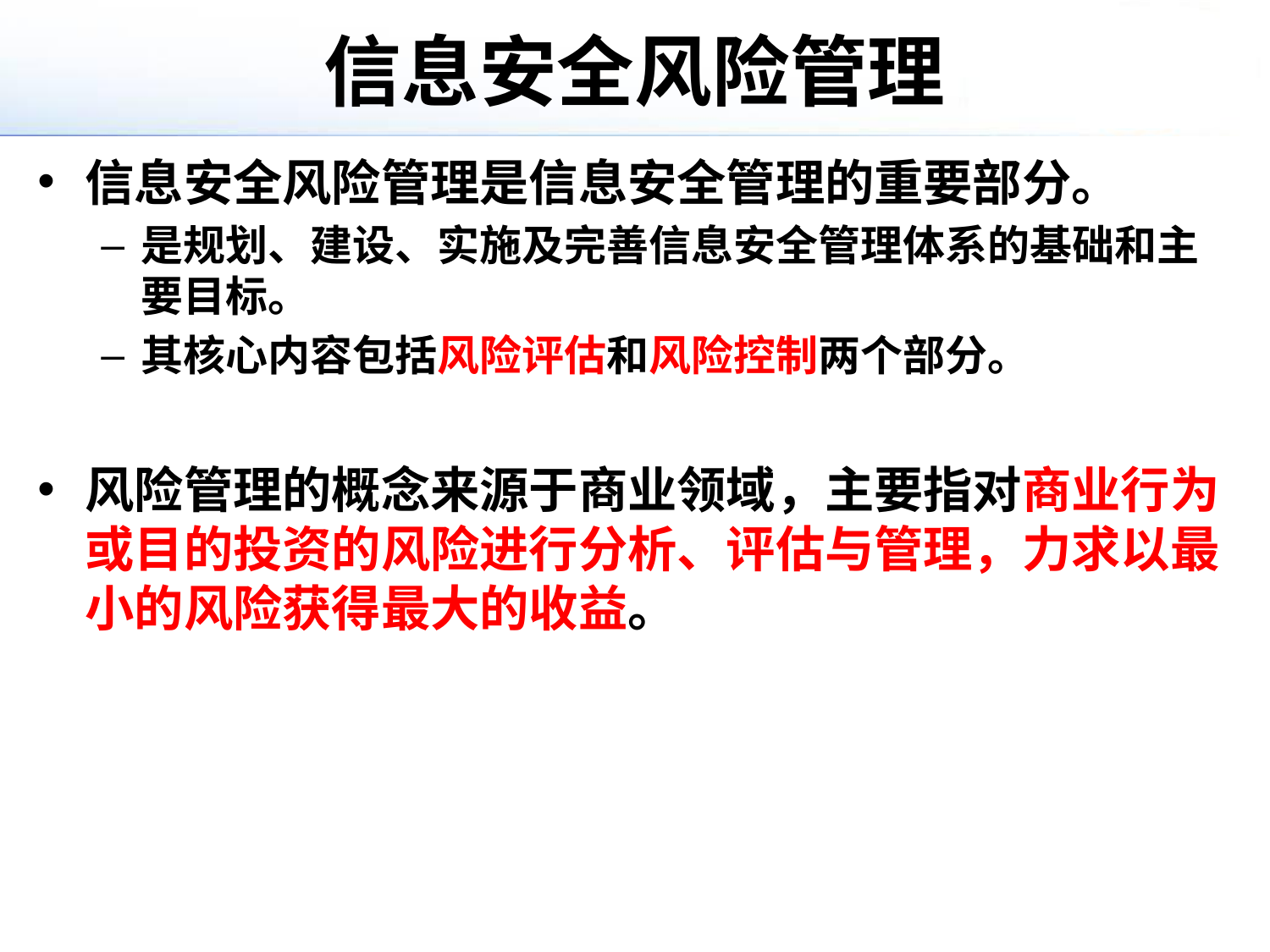

# 信息安全风险管理
信息安全风险管理是信息安全管理的重要部分。
是规划、建设、实施及完善信息安全管理体系的基础和主要目标。
其核心内容包括风险评估和风险控制两个部分。

风险管理的概念来源于商业领域，主要指对商业行为或目的投资的风险进行分析、评估与管理，力求以最小的风险获得最大的收益。